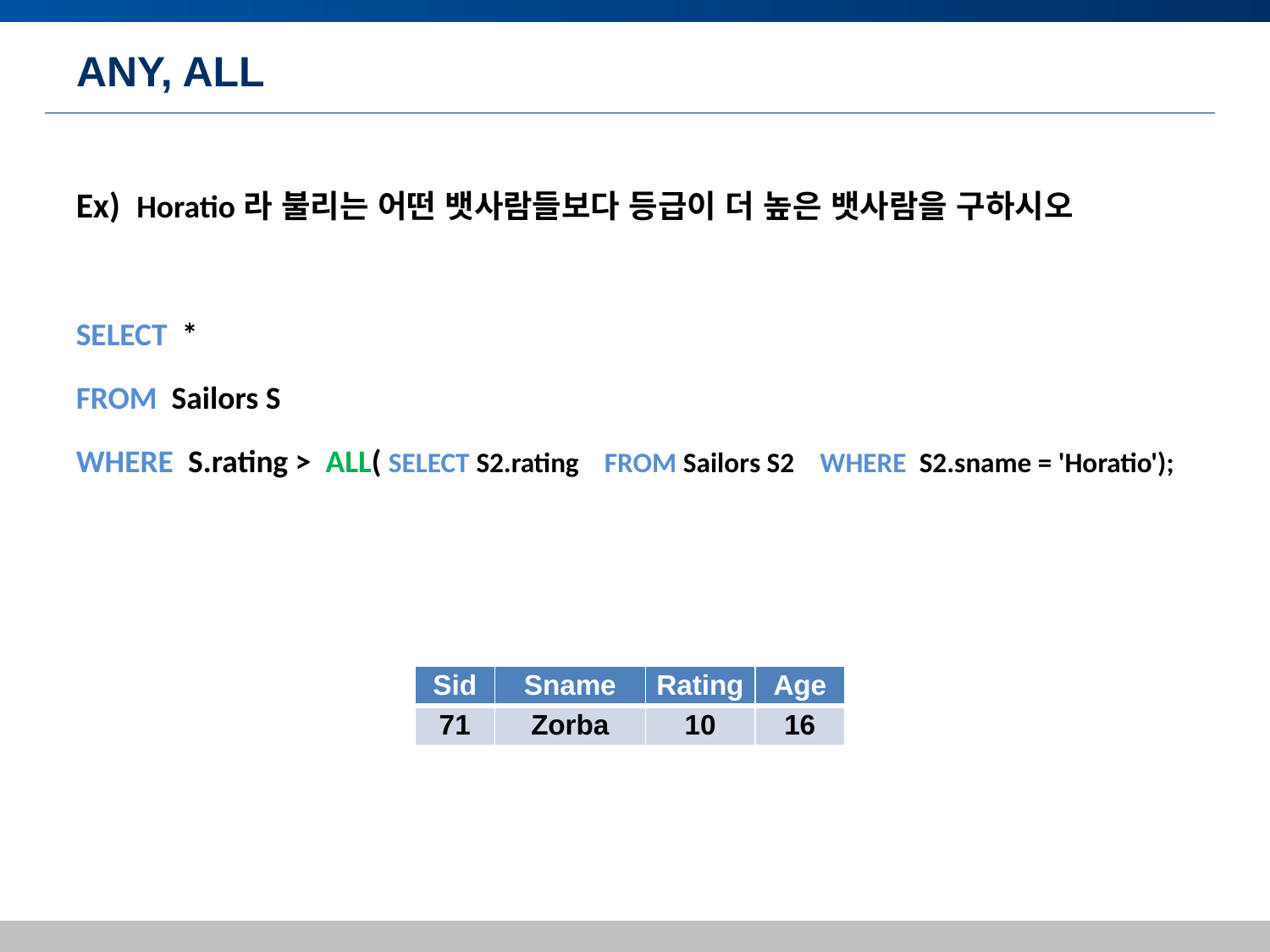

# ANY, ALL

Ex)  Horatio라 불리는 어떤 뱃사람들보다 등급이 더 높은 뱃사람을 구하시오

SELECT  *
FROM  Sailors S
WHERE  S.rating >  ALL( SELECT S2.rating    FROM Sailors S2    WHERE  S2.sname = 'Horatio');

| Sid | Sname | Rating | Age |
| --- | --- | --- | --- |
| 71 | Zorba | 10 | 16 |